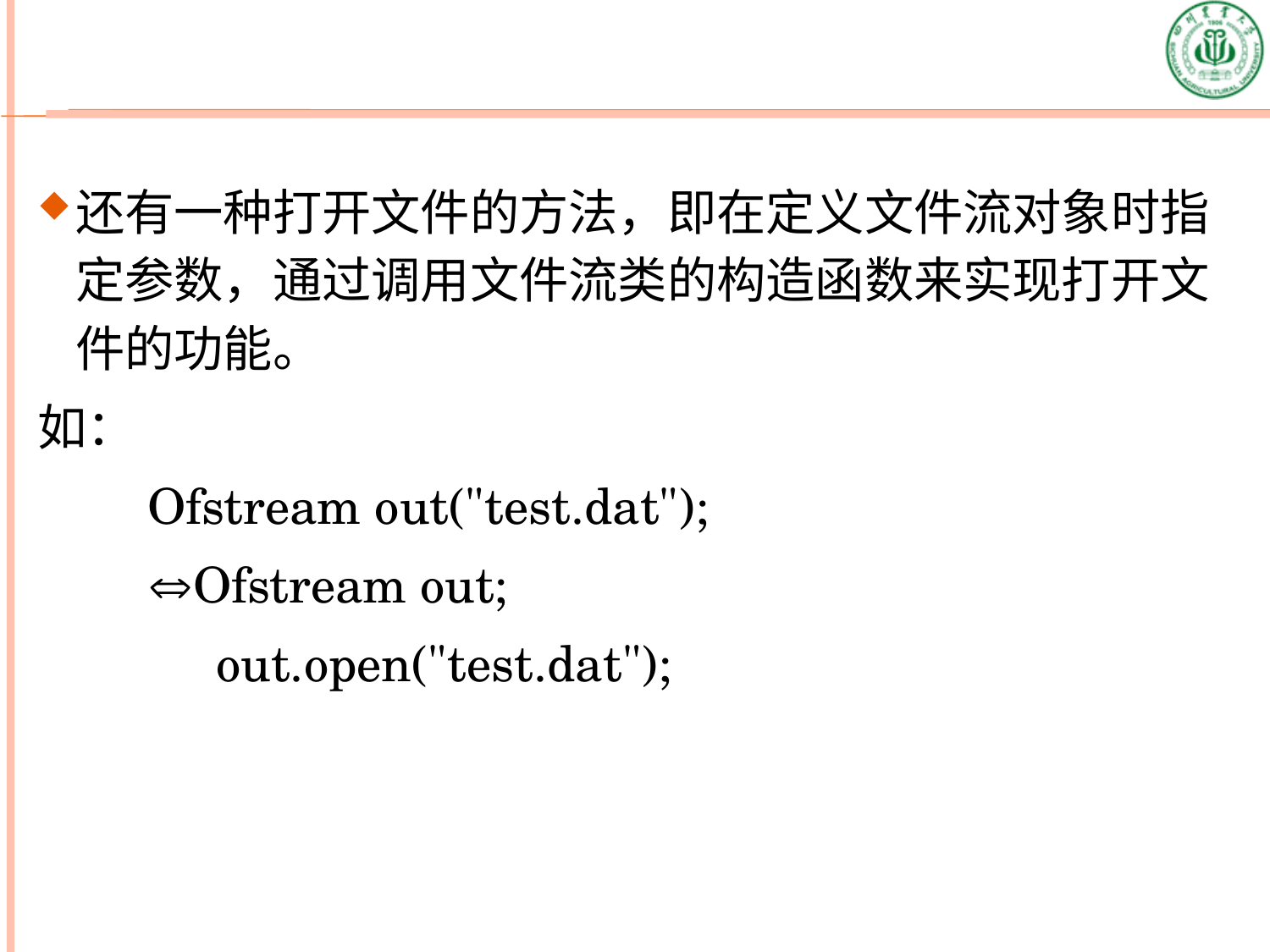

还有一种打开文件的方法，即在定义文件流对象时指定参数，通过调用文件流类的构造函数来实现打开文件的功能。
如：
        Ofstream out("test.dat");
        ⇔Ofstream out;
             out.open("test.dat");